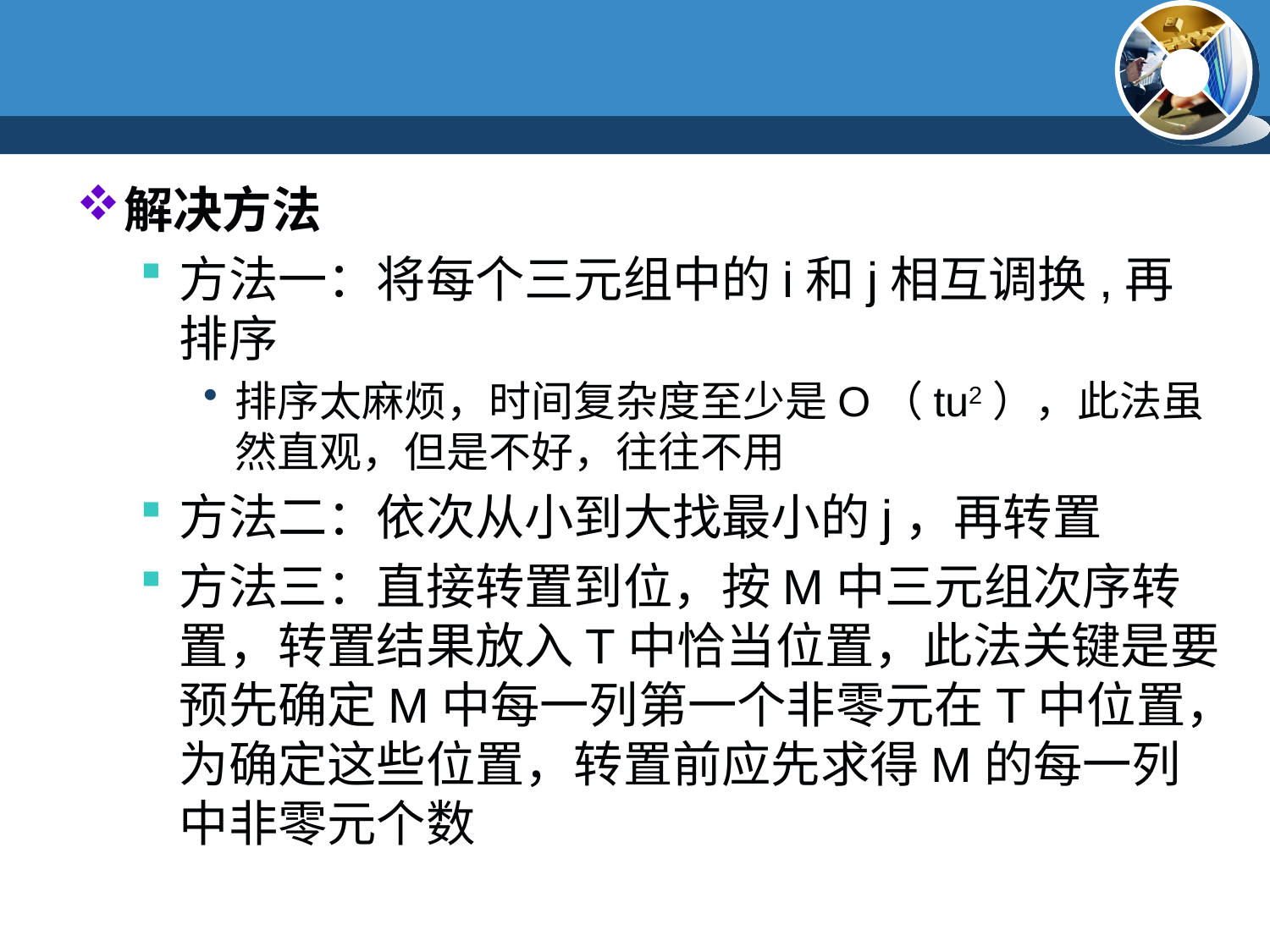

#
解决方法
方法一：将每个三元组中的i和j相互调换,再排序
排序太麻烦，时间复杂度至少是O（tu2），此法虽然直观，但是不好，往往不用
方法二：依次从小到大找最小的j，再转置
方法三：直接转置到位，按M中三元组次序转置，转置结果放入T中恰当位置，此法关键是要预先确定M中每一列第一个非零元在T中位置，为确定这些位置，转置前应先求得M的每一列中非零元个数